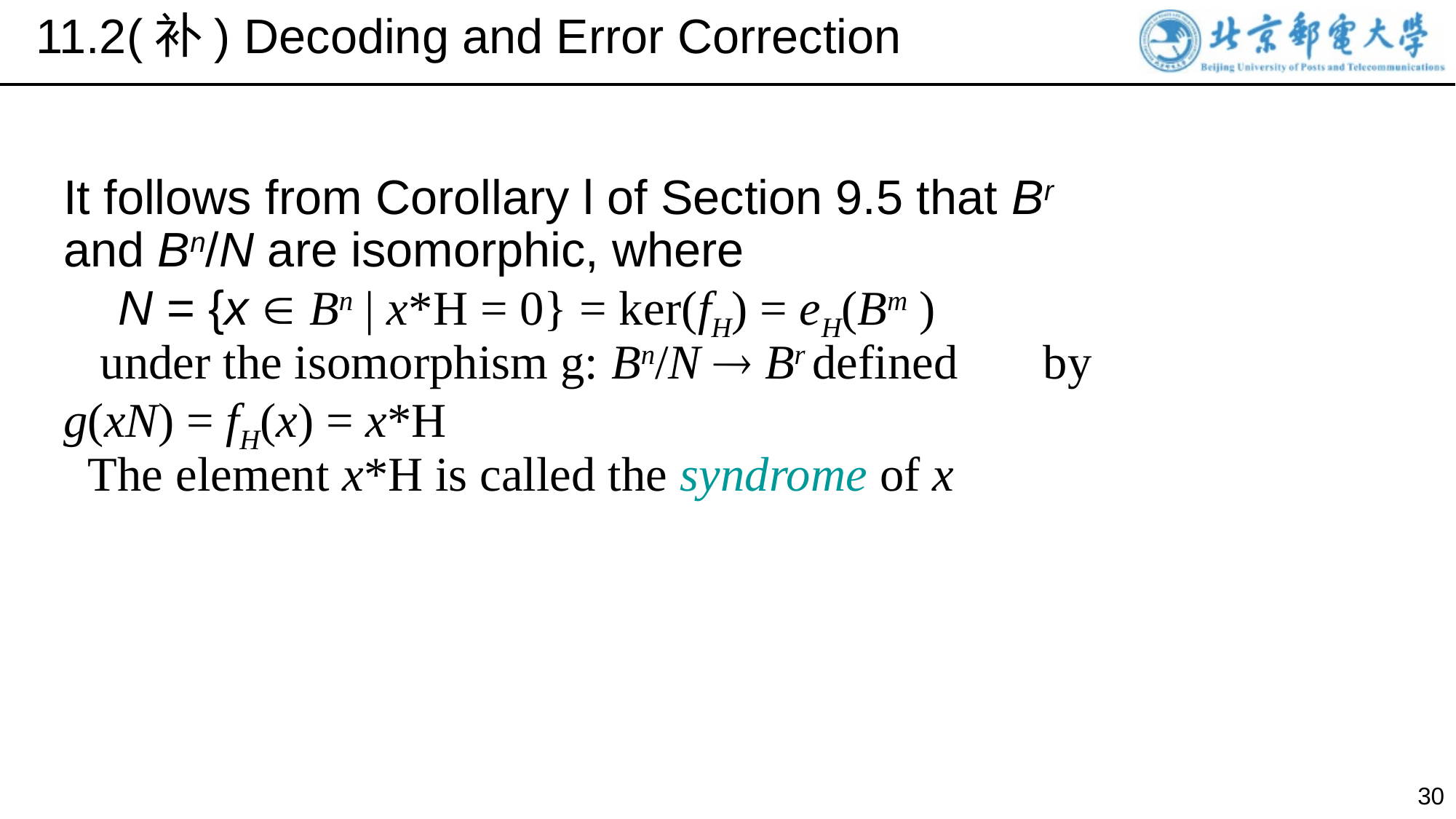

11.2(补) Decoding and Error Correction
It follows from Corollary l of Section 9.5 that Br and Bn/N are isomorphic, where
N = {x ∈ Bn | x*H = 0} = ker(fH) = eH(Bm )
   under the isomorphism g: Bn/N → Br defined       by g(xN) = fH(x) = x*H
  The element x*H is called the syndrome of x